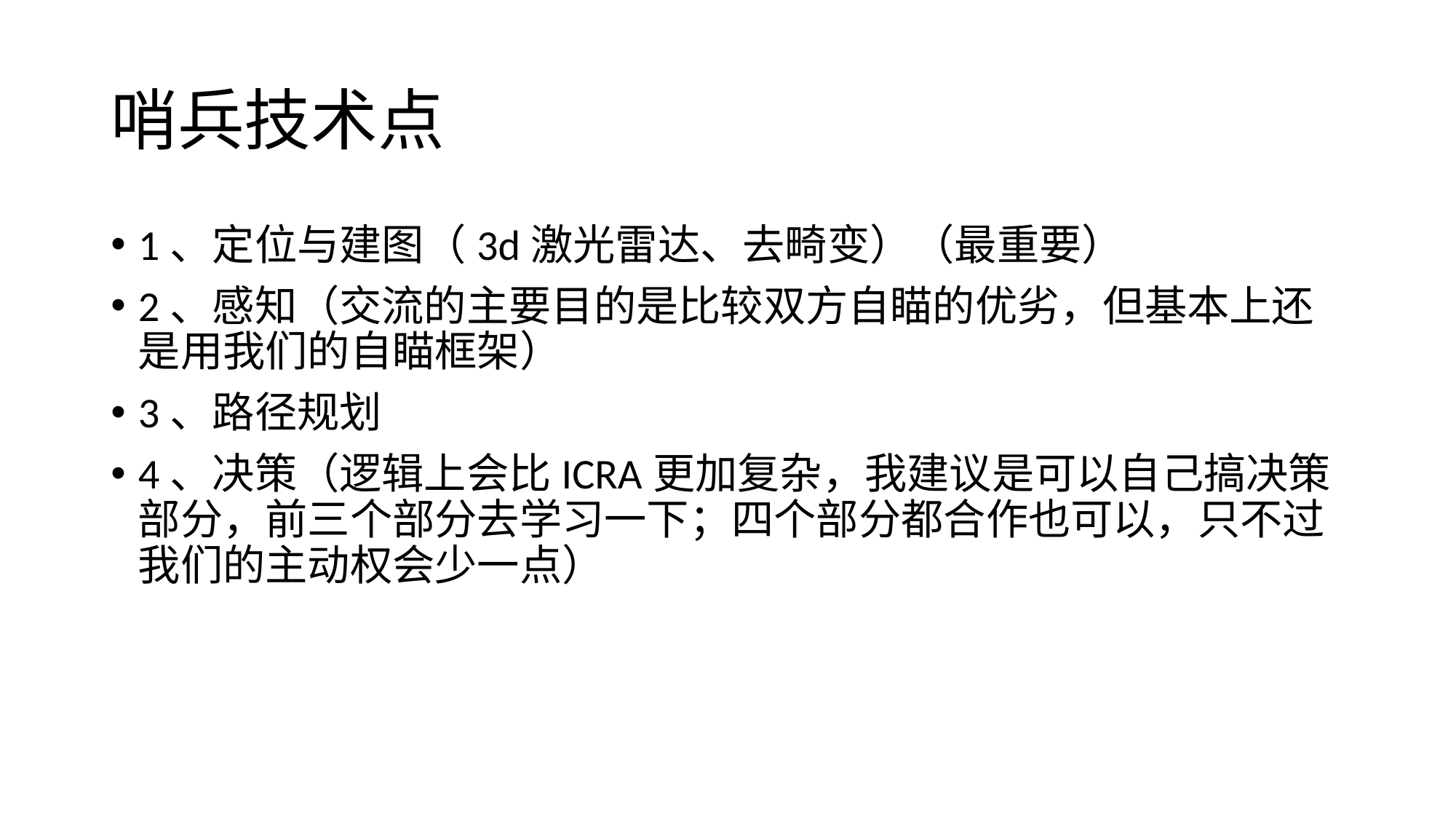

# 哨兵技术点
1、定位与建图（3d激光雷达、去畸变）（最重要）
2、感知（交流的主要目的是比较双方自瞄的优劣，但基本上还是用我们的自瞄框架）
3、路径规划
4、决策（逻辑上会比ICRA更加复杂，我建议是可以自己搞决策部分，前三个部分去学习一下；四个部分都合作也可以，只不过我们的主动权会少一点）